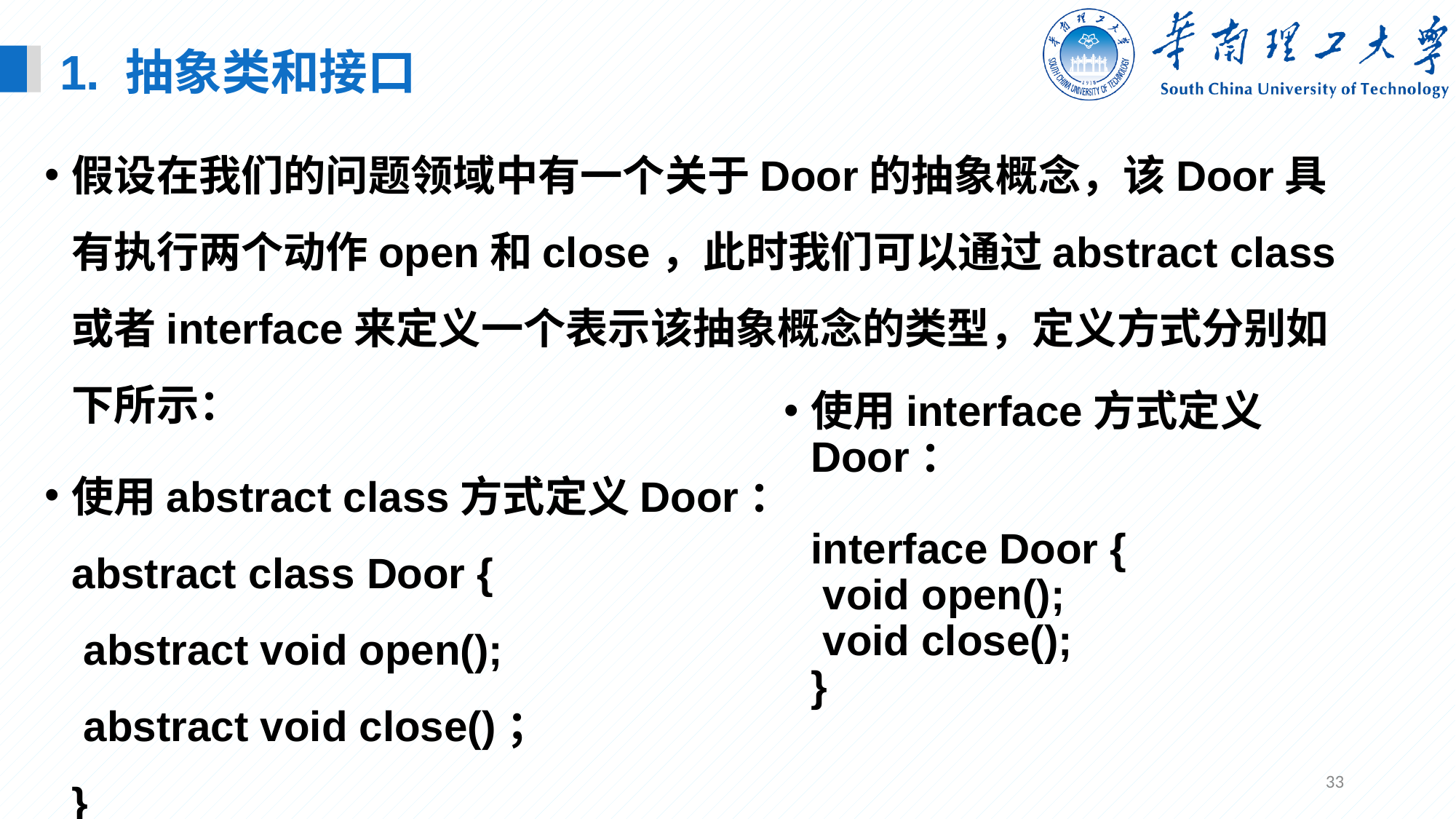

1. 抽象类和接口
假设在我们的问题领域中有一个关于Door的抽象概念，该Door具有执行两个动作open和close，此时我们可以通过abstract class或者interface来定义一个表示该抽象概念的类型，定义方式分别如下所示：
使用abstract class方式定义Door： 
abstract class Door { 
 abstract void open(); 
 abstract void close()； 
}
使用interface方式定义Door： 
interface Door { 
 void open(); 
 void close(); 
}
33